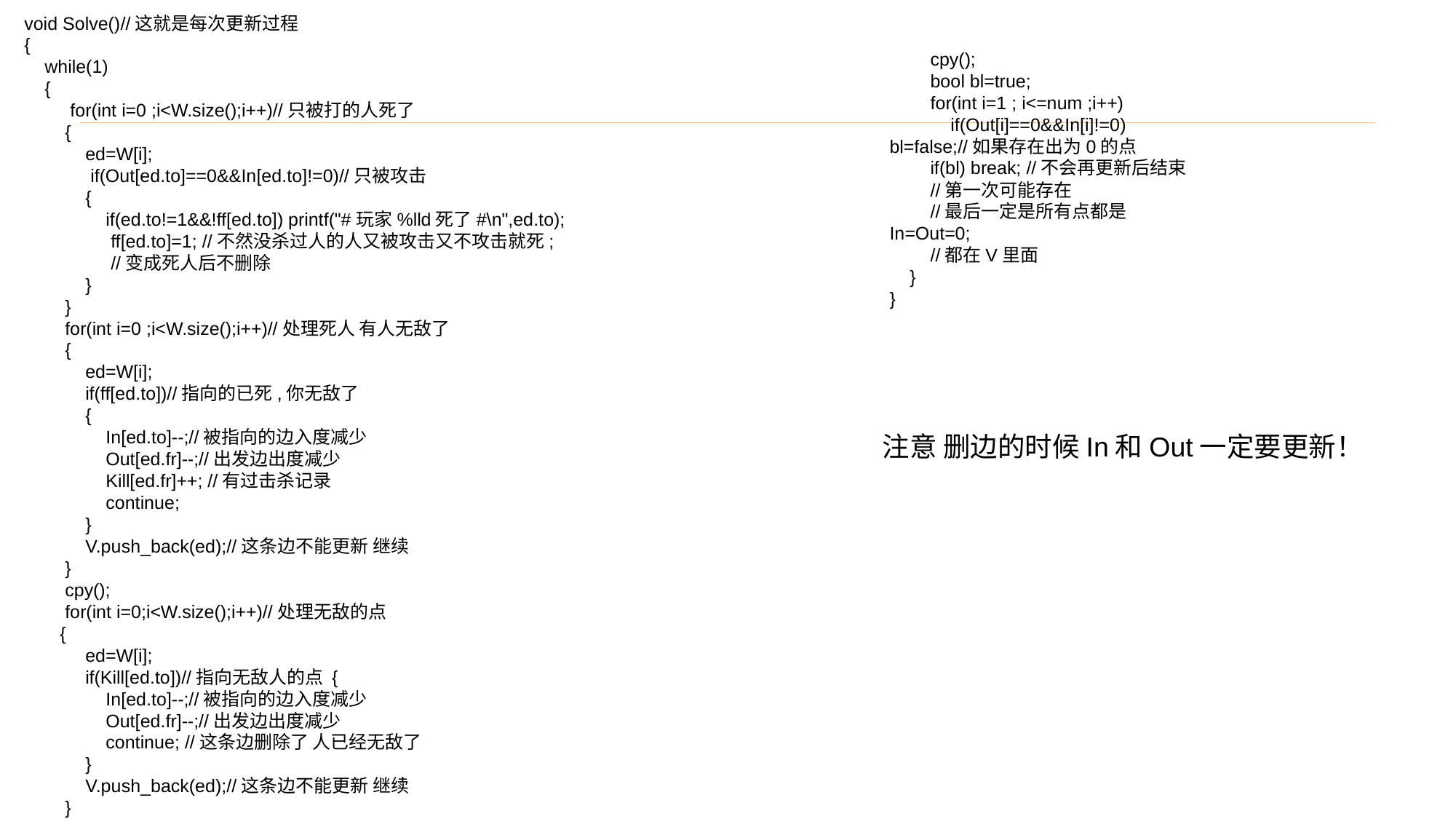

void Solve()//这就是每次更新过程
{
    while(1)
    {
         for(int i=0 ;i<W.size();i++)//只被打的人死了
        {
            ed=W[i];
             if(Out[ed.to]==0&&In[ed.to]!=0)//只被攻击
            {
                if(ed.to!=1&&!ff[ed.to]) printf("#玩家%lld死了#\n",ed.to);
                 ff[ed.to]=1; //不然没杀过人的人又被攻击又不攻击就死;
                 //变成死人后不删除
            }
        }
        for(int i=0 ;i<W.size();i++)//处理死人 有人无敌了
        {
            ed=W[i];
            if(ff[ed.to])//指向的已死,你无敌了
            {
                In[ed.to]--;//被指向的边入度减少
                Out[ed.fr]--;//出发边出度减少
                Kill[ed.fr]++; //有过击杀记录
                continue;
            }
            V.push_back(ed);//这条边不能更新 继续
        }
        cpy();
        for(int i=0;i<W.size();i++)//处理无敌的点
       {
            ed=W[i];
            if(Kill[ed.to])//指向无敌人的点 {
                In[ed.to]--;//被指向的边入度减少
                Out[ed.fr]--;//出发边出度减少
                continue; //这条边删除了 人已经无敌了
            }
            V.push_back(ed);//这条边不能更新 继续
        }

        cpy();
        bool bl=true;
        for(int i=1 ; i<=num ;i++)
            if(Out[i]==0&&In[i]!=0) bl=false;//如果存在出为0的点
        if(bl) break; //不会再更新后结束
        //第一次可能存在
        //最后一定是所有点都是 In=Out=0;
        //都在V里面
    }
}
注意 删边的时候In和Out一定要更新！